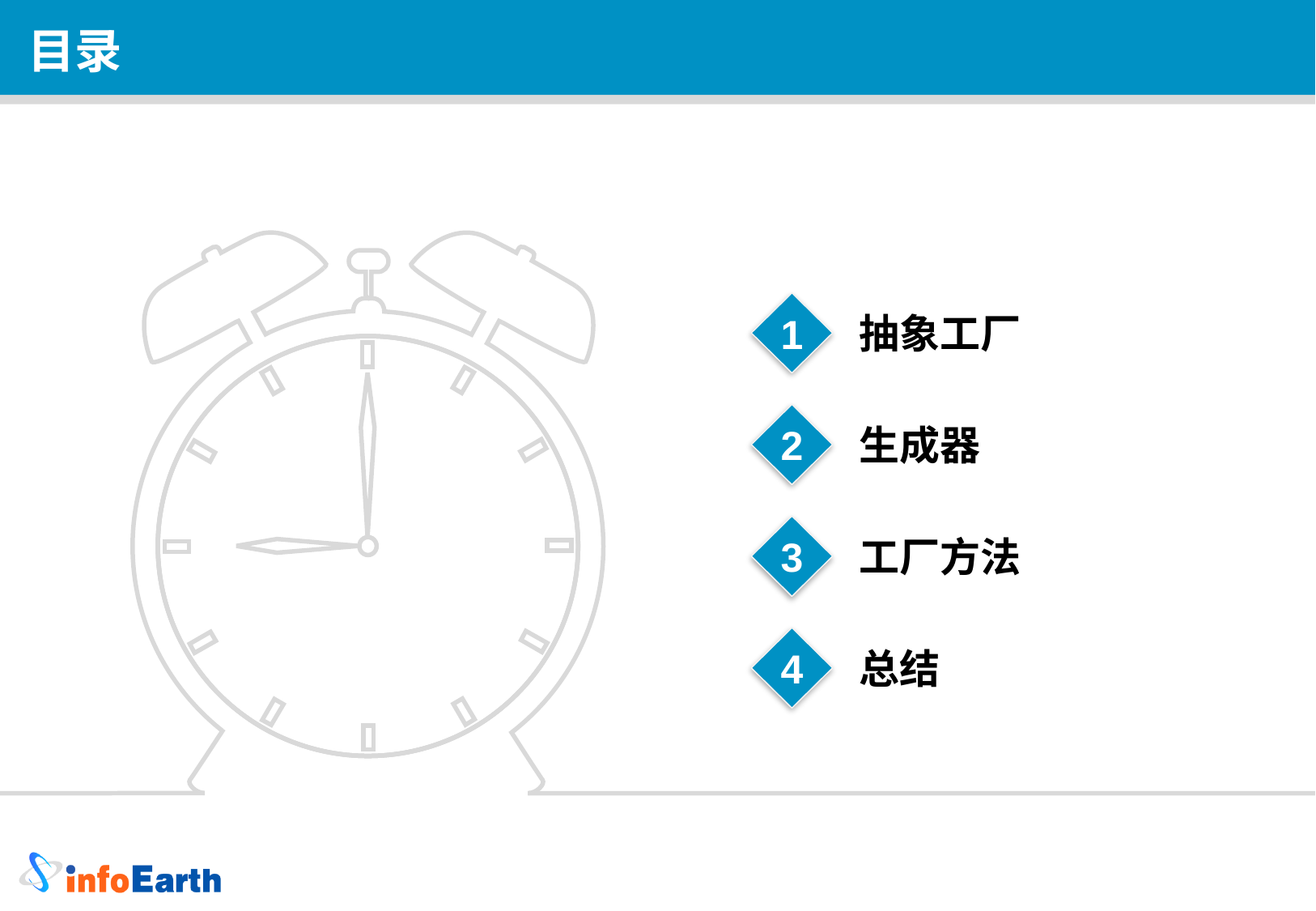

目录

1
抽象工厂

2
生成器

3
工厂方法

4
总结